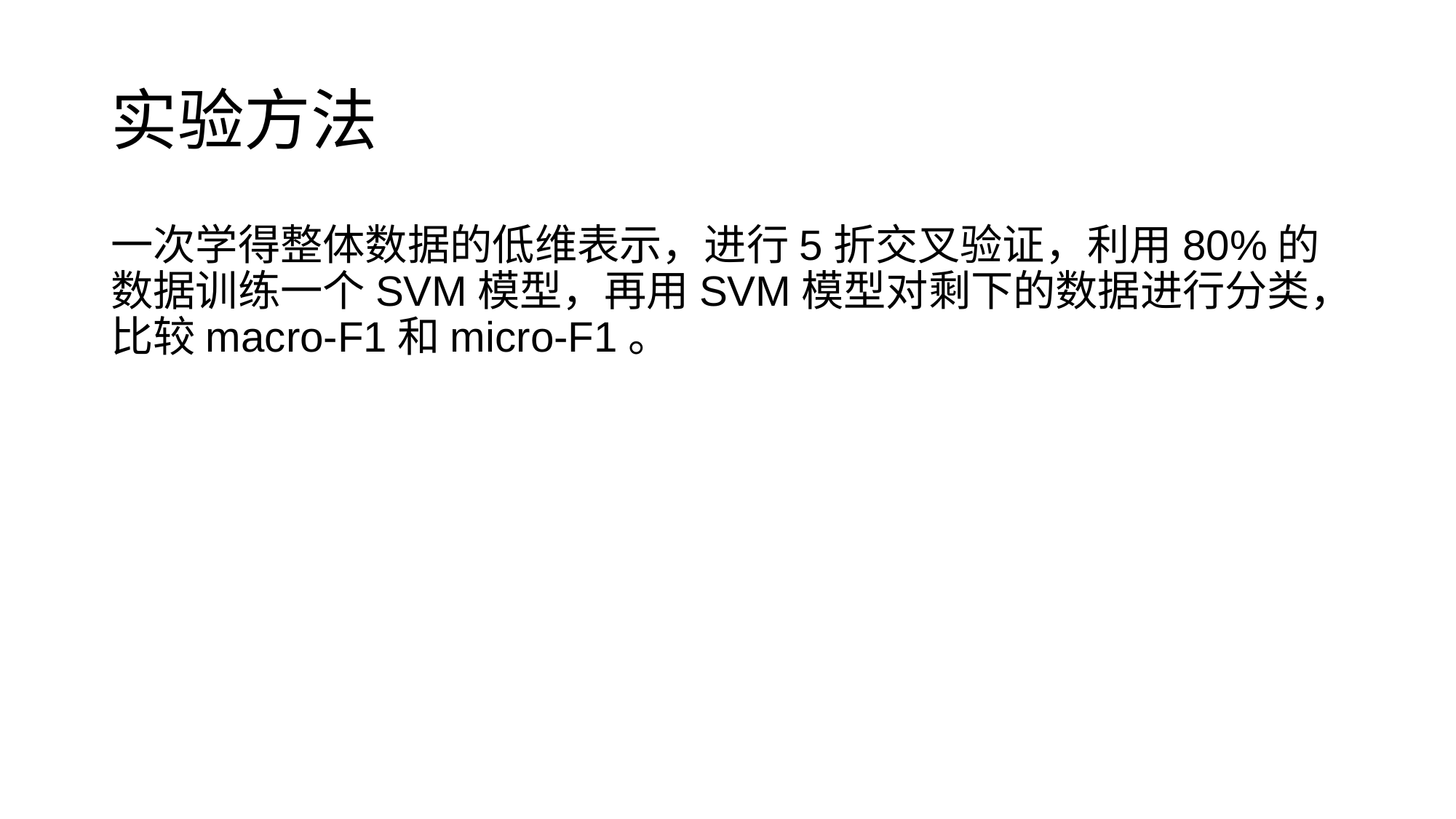

# 实验方法
一次学得整体数据的低维表示，进行5折交叉验证，利用80%的数据训练一个SVM模型，再用SVM模型对剩下的数据进行分类，比较macro-F1和micro-F1。